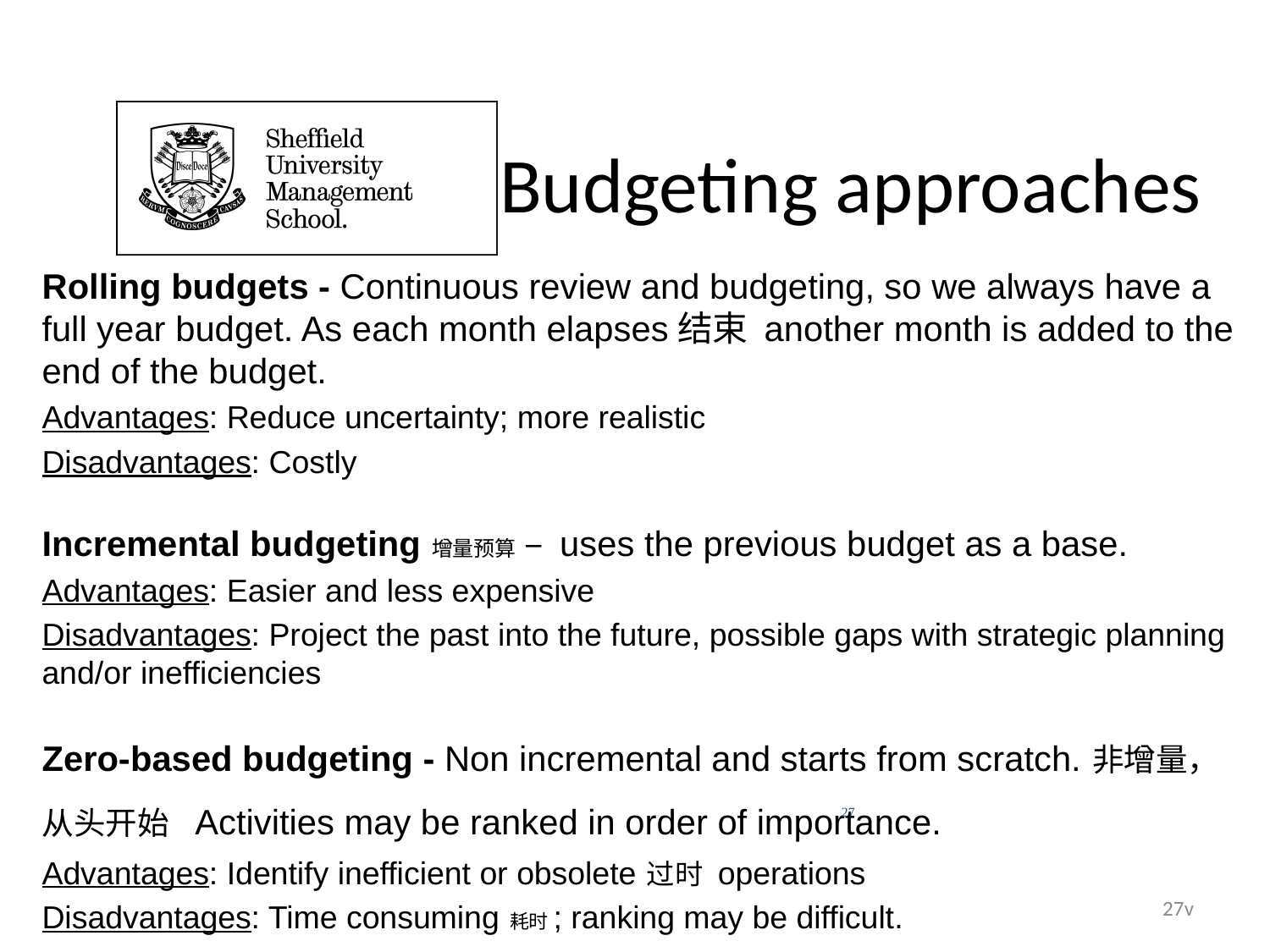

# Budgeting approaches
Rolling budgets - Continuous review and budgeting, so we always have a full year budget. As each month elapses结束 another month is added to the end of the budget.
Advantages: Reduce uncertainty; more realistic
Disadvantages: Costly

Incremental budgeting 增量预算 – uses the previous budget as a base.
Advantages: Easier and less expensive
Disadvantages: Project the past into the future, possible gaps with strategic planning and/or inefficiencies

Zero-based budgeting - Non incremental and starts from scratch. 非增量，从头开始 Activities may be ranked in order of importance.
Advantages: Identify inefficient or obsolete 过时 operations
Disadvantages: Time consuming 耗时; ranking may be difficult.

27
27v